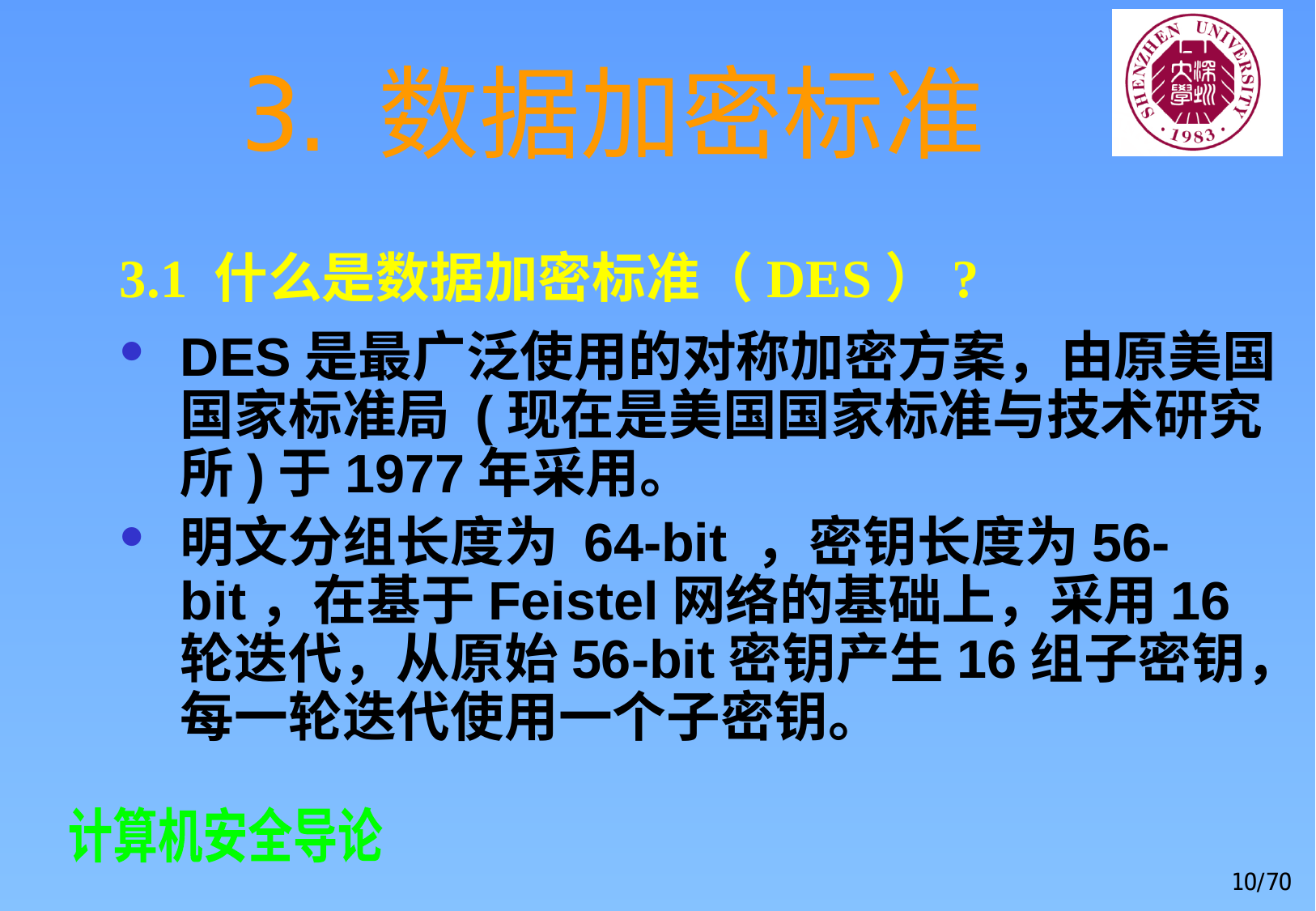

# 3. 数据加密标准
3.1 什么是数据加密标准（DES）?
DES是最广泛使用的对称加密方案，由原美国国家标准局 (现在是美国国家标准与技术研究所)于1977年采用。
明文分组长度为 64-bit ，密钥长度为56-bit，在基于Feistel网络的基础上，采用16轮迭代，从原始56-bit密钥产生16组子密钥，每一轮迭代使用一个子密钥。
10/70